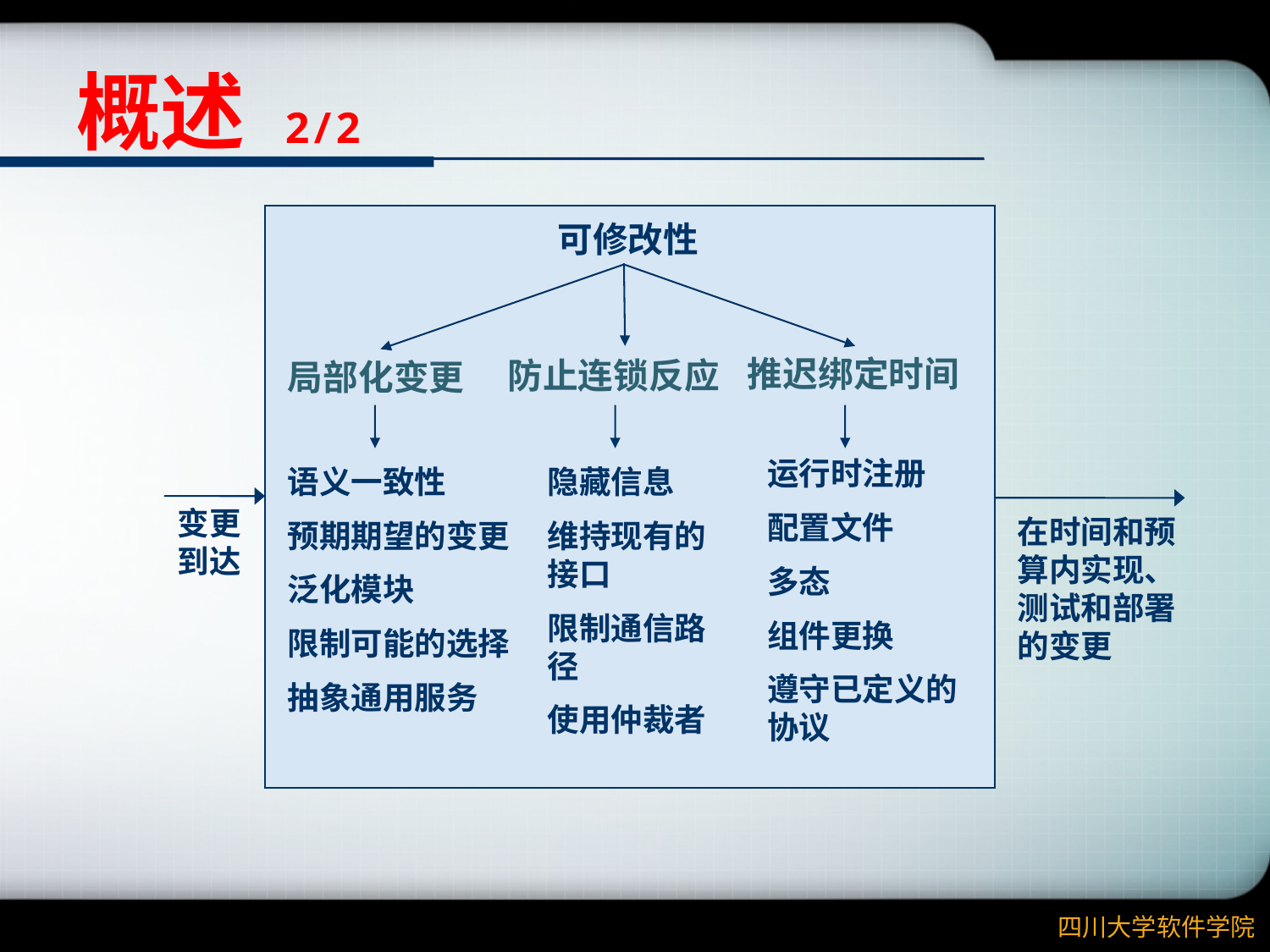

# 概述 2/2

可修改性

推迟绑定时间
防止连锁反应
局部化变更

运行时注册
配置文件
多态
组件更换
遵守已定义的协议
语义一致性
预期期望的变更
泛化模块
限制可能的选择
抽象通用服务
隐藏信息
维持现有的接口
限制通信路径
使用仲裁者

变更到达

在时间和预算内实现、测试和部署的变更